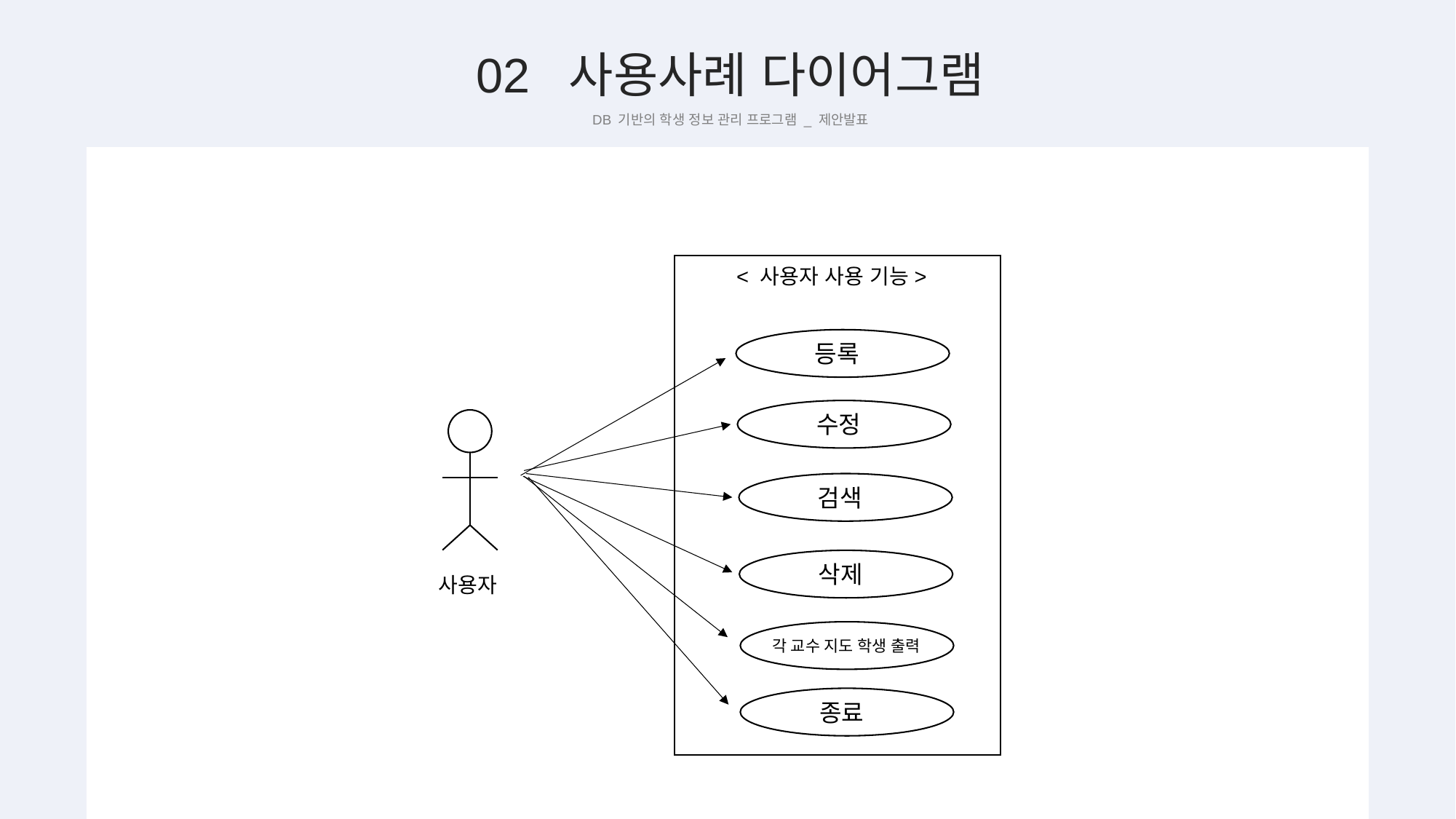

02  사용사례 다이어그램
DB 기반의 학생 정보 관리 프로그램 _ 제안발표

< 사용자 사용 기능>

등록

수정

검색

삭제
사용자

각 교수 지도 학생 출력

종료